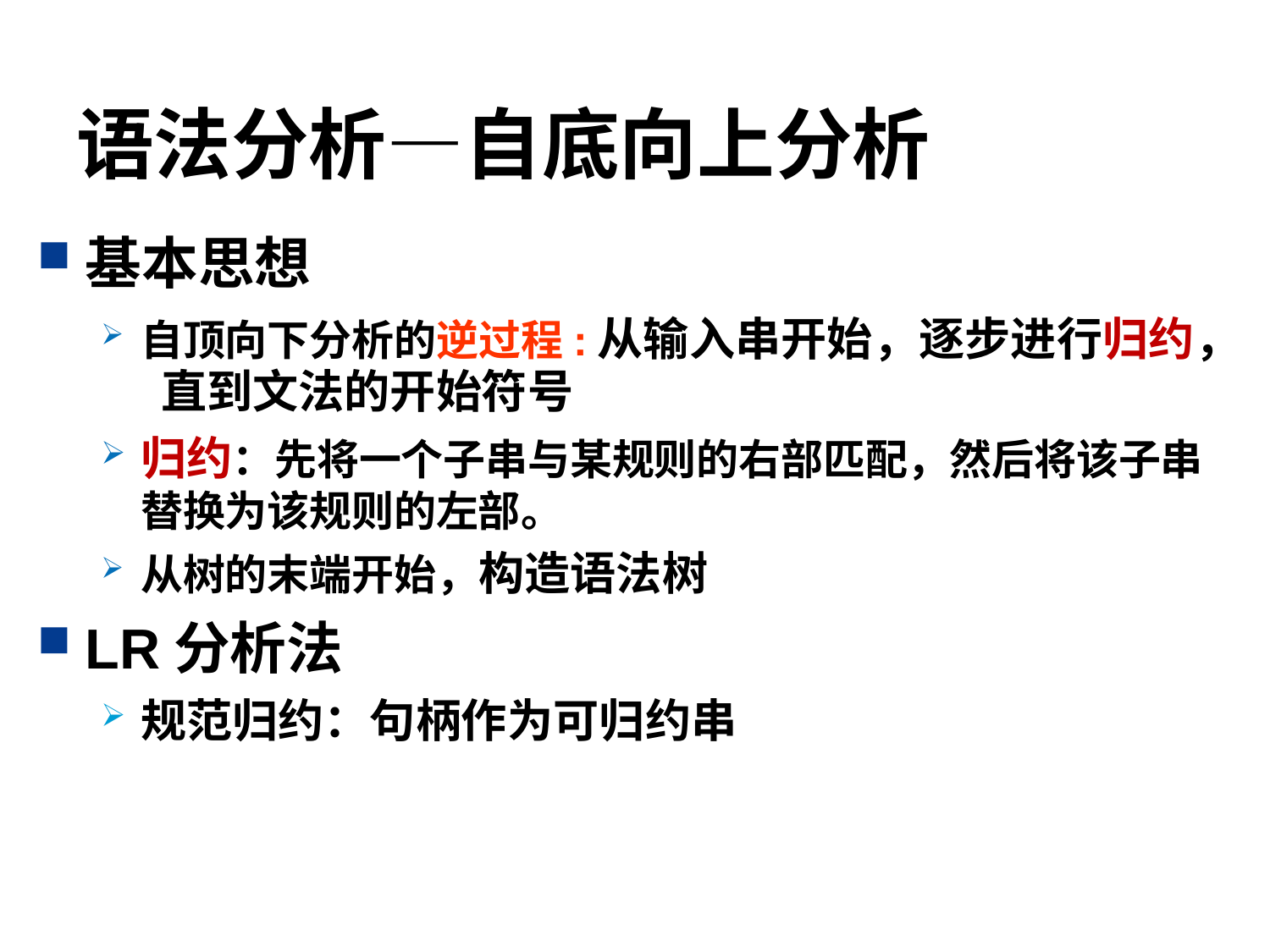

# 语法分析—自底向上分析
基本思想
自顶向下分析的逆过程:从输入串开始，逐步进行归约，  直到文法的开始符号
归约：先将一个子串与某规则的右部匹配，然后将该子串 替换为该规则的左部。
从树的末端开始，构造语法树
LR分析法
规范归约：句柄作为可归约串